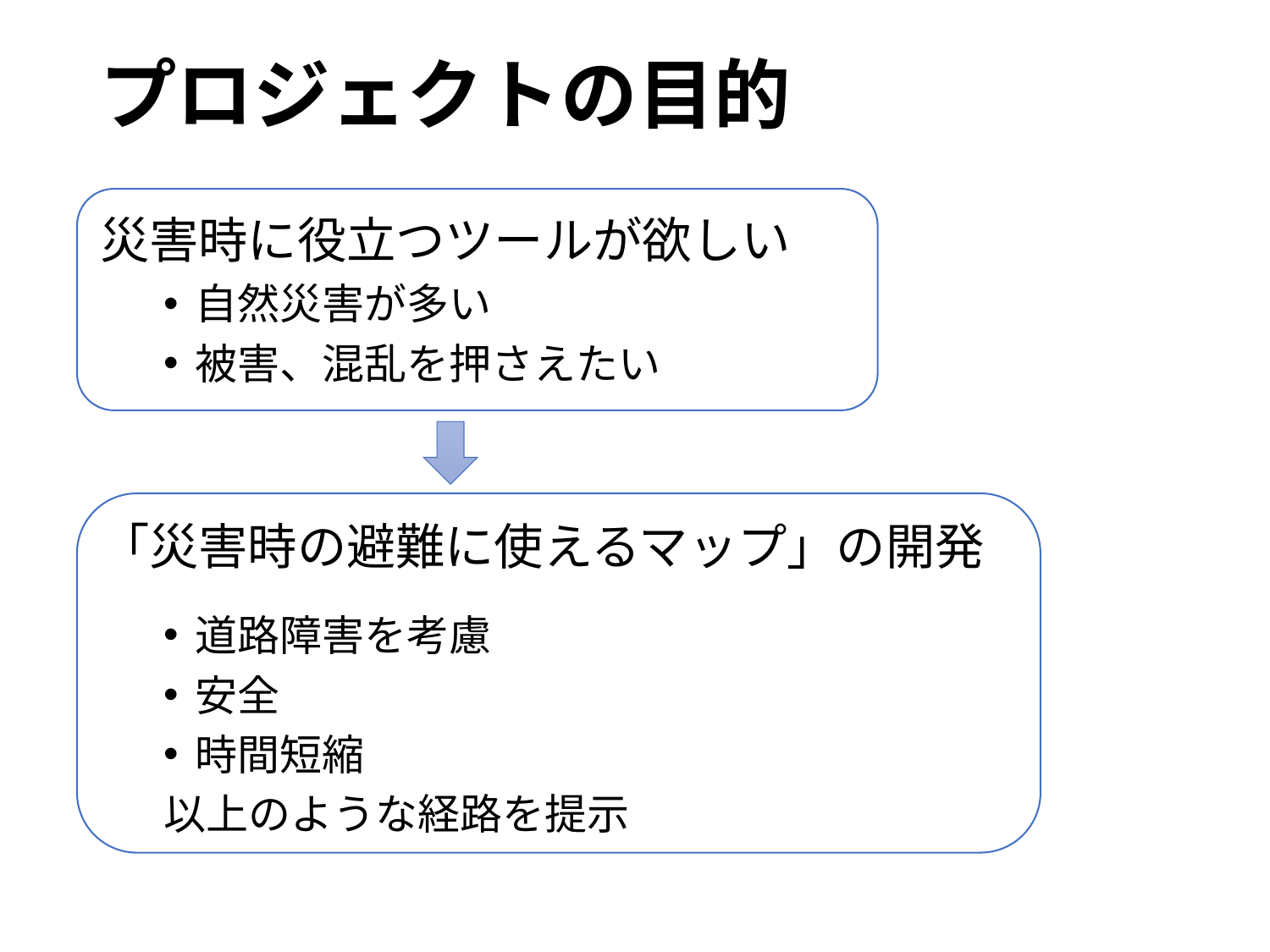

# プロジェクトの目的
災害時に役立つツールが欲しい
自然災害が多い
被害、混乱を押さえたい

「災害時の避難に使えるマップ」の開発
道路障害を考慮
安全
時間短縮
以上のような経路を提示